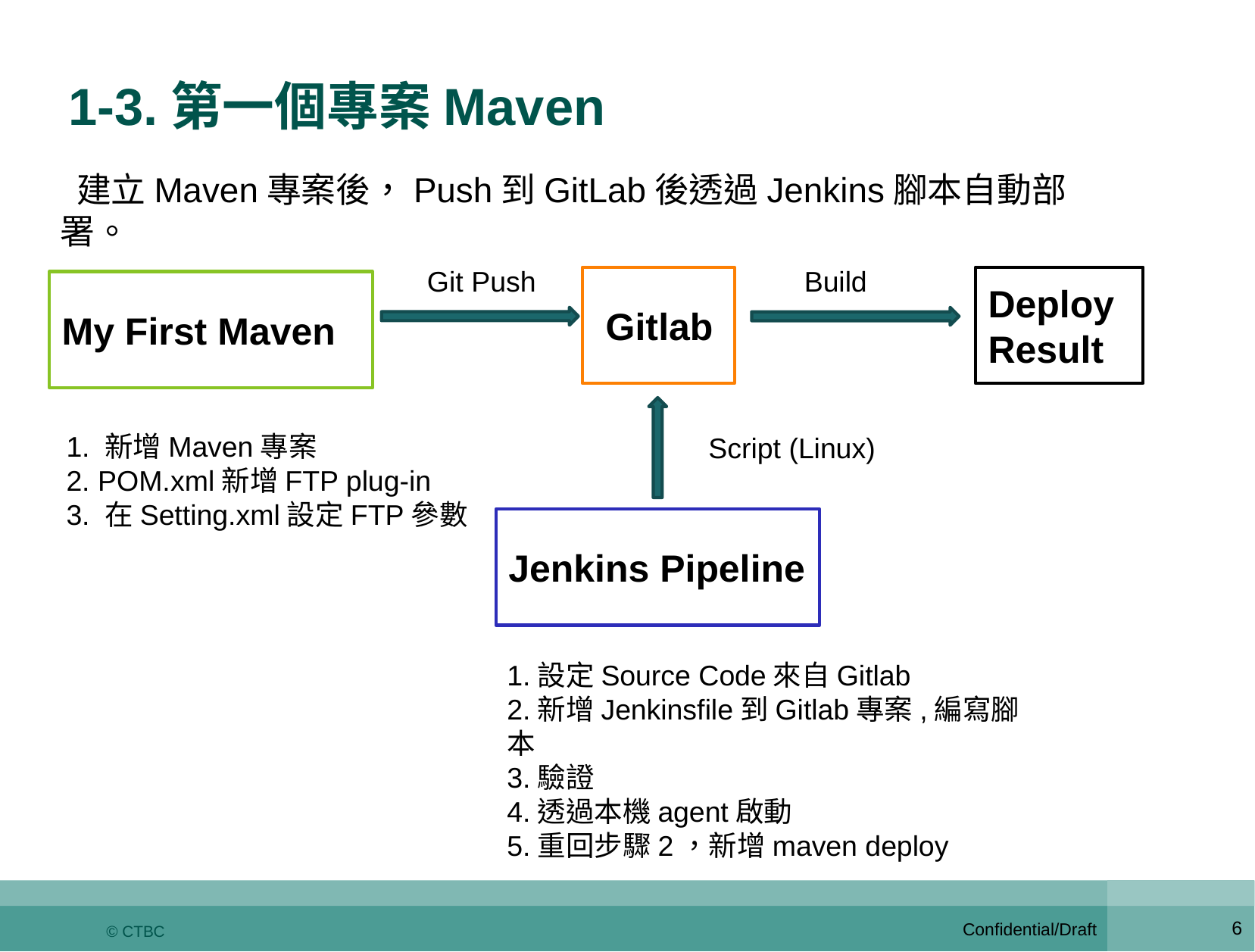

1-3.第一個專案Maven
 建立Maven專案後，Push到GitLab後透過Jenkins腳本自動部署。
 Git Push

         Build

 Gitlab
Deploy
Result
# My First Maven
   Script (Linux)

1. 新增Maven專案
2. POM.xml新增FTP plug-in
3. 在Setting.xml設定FTP參數
Jenkins Pipeline
1.設定Source Code來自Gitlab
2.新增Jenkinsfile到Gitlab專案,編寫腳本
3.驗證
4.透過本機agent啟動
5.重回步驟2，新增maven deploy